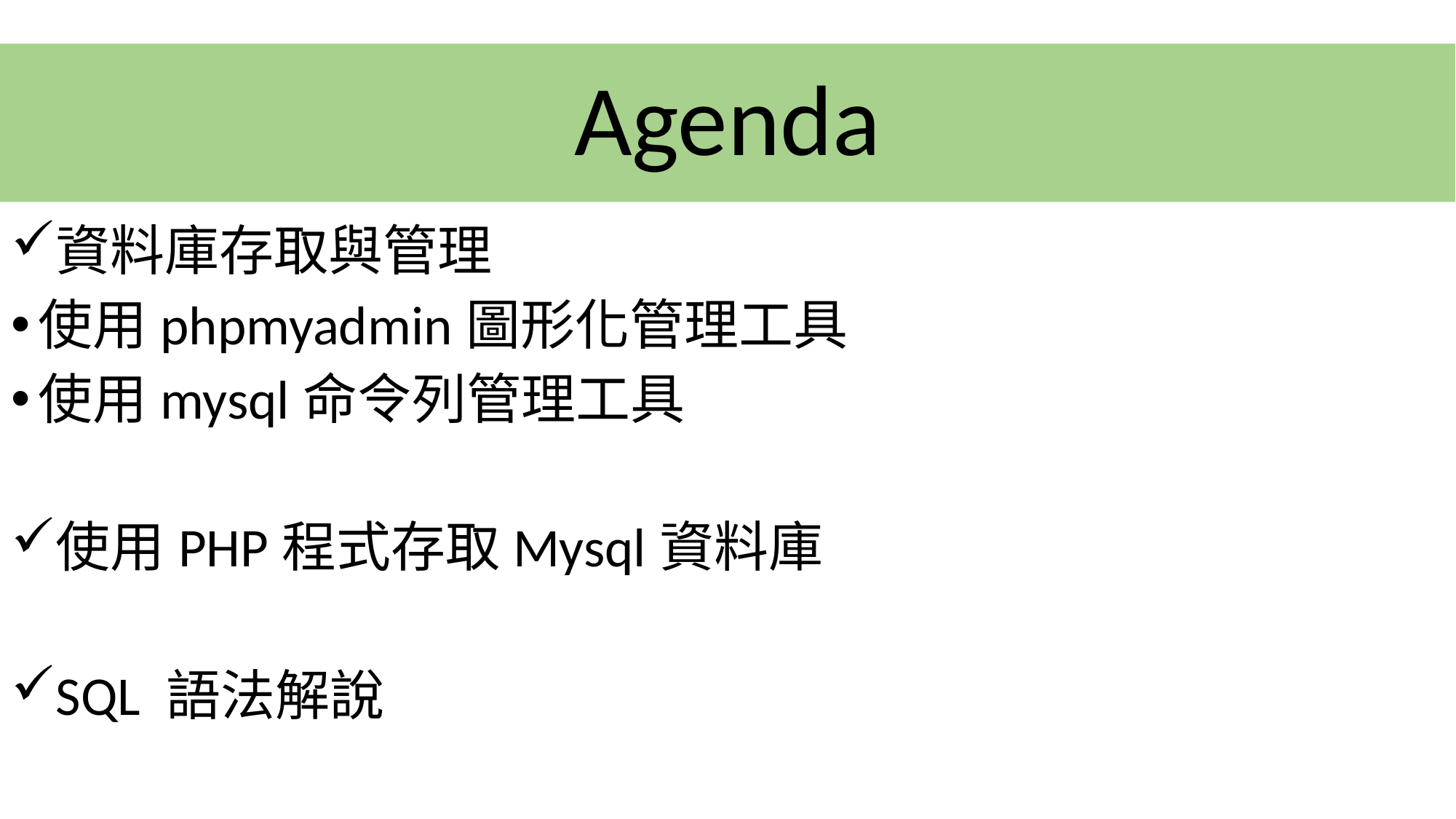

# Agenda
資料庫存取與管理
使用phpmyadmin圖形化管理工具
使用mysql命令列管理工具

使用PHP程式存取Mysql資料庫

SQL 語法解說